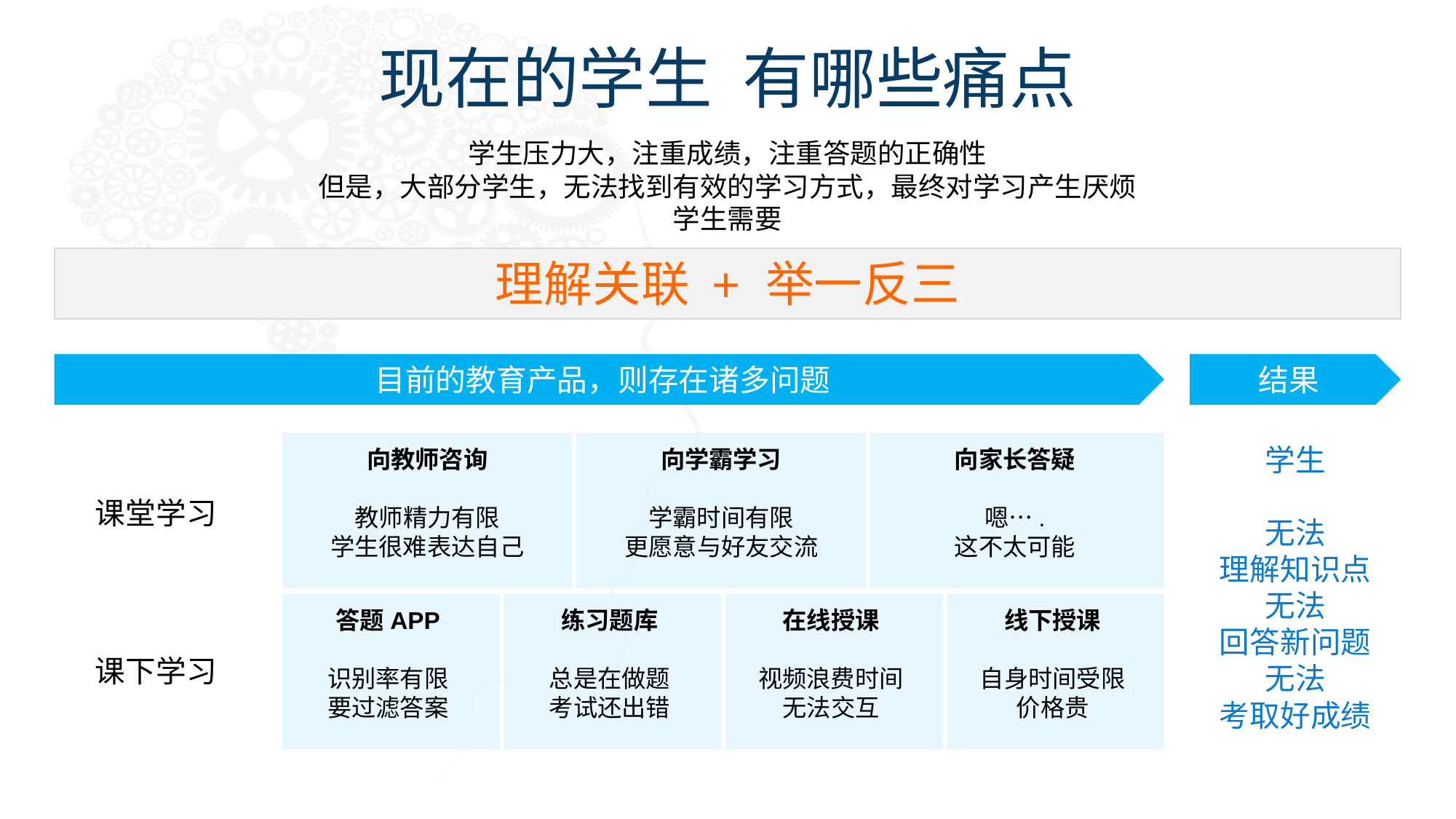

现在的学生  有哪些痛点
学生压力大，注重成绩，注重答题的正确性
但是，大部分学生，无法找到有效的学习方式，最终对学习产生厌烦
学生需要

理解关联 + 举一反三
目前的教育产品，则存在诸多问题
结果

学生

无法
理解知识点
无法
回答新问题
无法
考取好成绩
向教师咨询

教师精力有限
学生很难表达自己
向学霸学习

学霸时间有限
更愿意与好友交流
向家长答疑

嗯….
这不太可能
课堂学习

答题APP

识别率有限
要过滤答案
练习题库

总是在做题
考试还出错
在线授课

视频浪费时间
无法交互
线下授课

自身时间受限
价格贵
课下学习